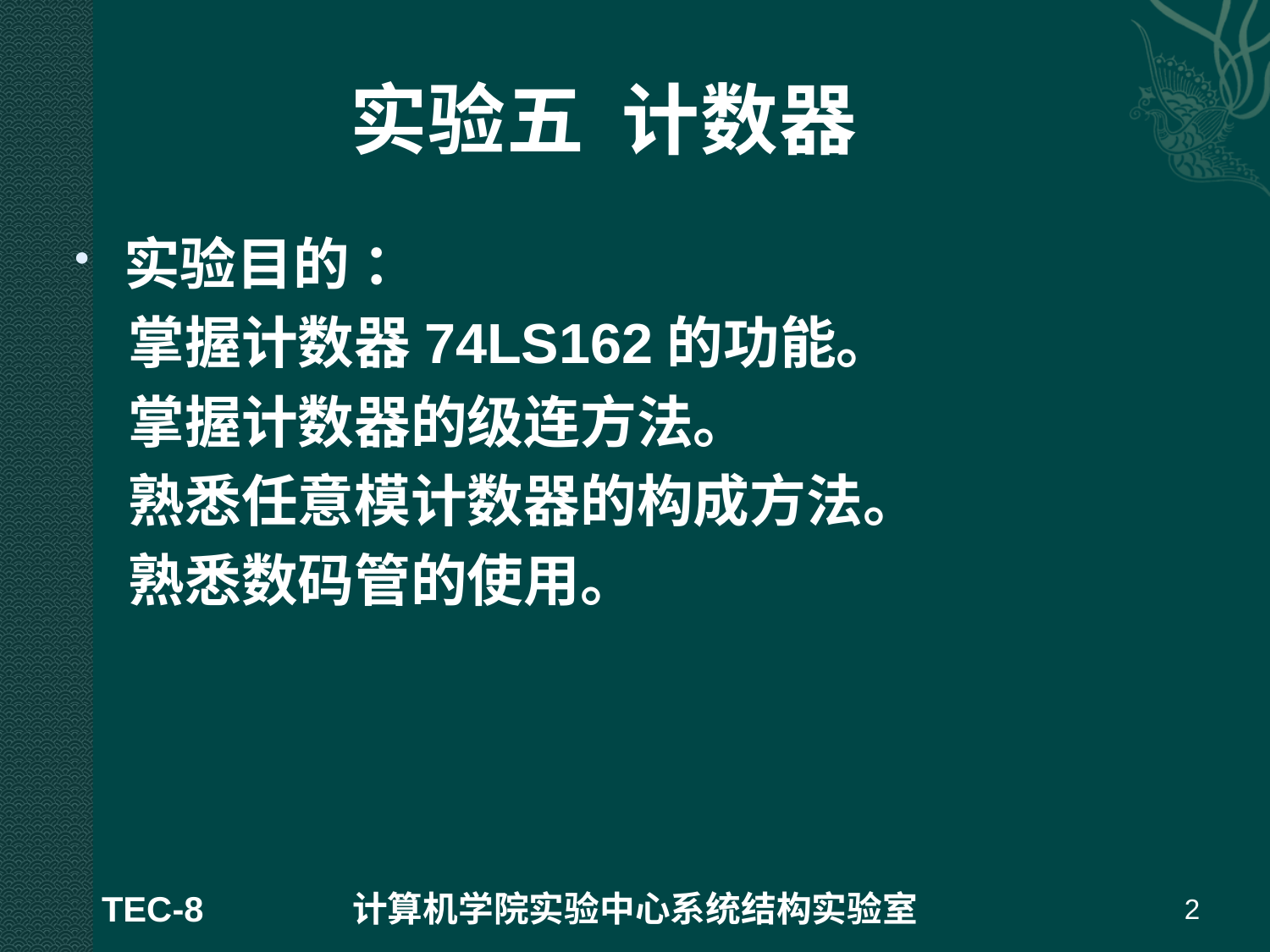

# 实验五  计数器
实验目的 ：
   掌握计数器74LS162的功能。
   掌握计数器的级连方法。
   熟悉任意模计数器的构成方法。
   熟悉数码管的使用。

TEC-8
计算机学院实验中心系统结构实验室
2